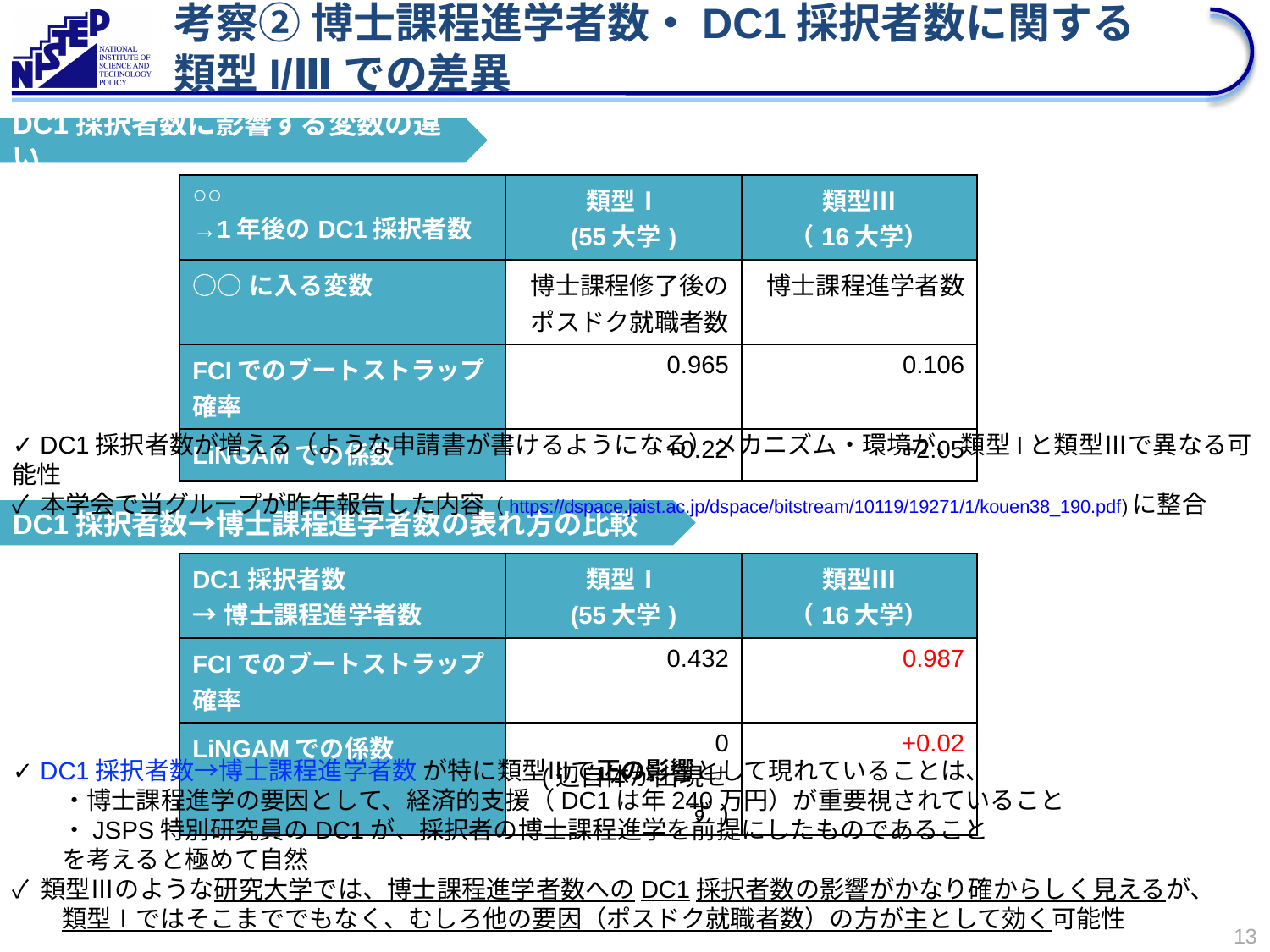

# 考察② 博士課程進学者数・DC1採択者数に関する 類型I/Ⅲでの差異
DC1採択者数に影響する変数の違い
| ○○ →1年後のDC1採択者数 | 類型Ⅰ (55大学) | 類型Ⅲ （16大学） |
| --- | --- | --- |
| ○○に入る変数 | 博士課程修了後のポスドク就職者数 | 博士課程進学者数 |
| FCIでのブートストラップ確率 | 0.965 | 0.106 |
| LiNGAMでの係数 | +0.22 | +2.05 |
✓ DC1採択者数が増える（ような申請書が書けるようになる）メカニズム・環境が、類型Iと類型Ⅲで異なる可能性
✓ 本学会で当グループが昨年報告した内容（https://dspace.jaist.ac.jp/dspace/bitstream/10119/19271/1/kouen38_190.pdf)に整合
DC1採択者数→博士課程進学者数の表れ方の比較
| DC1採択者数 →博士課程進学者数 | 類型Ⅰ (55大学) | 類型Ⅲ （16大学） |
| --- | --- | --- |
| FCIでのブートストラップ確率 | 0.432 | 0.987 |
| LiNGAMでの係数 | 0 (辺自体が出現せず) | +0.02 |
✓ DC1採択者数→博士課程進学者数 が特に類型Ⅲで正の影響として現れていることは、
　　・博士課程進学の要因として、経済的支援（DC1は年240万円）が重要視されていること
　　・JSPS特別研究員のDC1が、採択者の博士課程進学を前提にしたものであること
　　を考えると極めて自然
✓ 類型Ⅲのような研究大学では、博士課程進学者数へのDC1採択者数の影響がかなり確からしく見えるが、
　　類型Ⅰではそこまででもなく、むしろ他の要因（ポスドク就職者数）の方が主として効く可能性
13